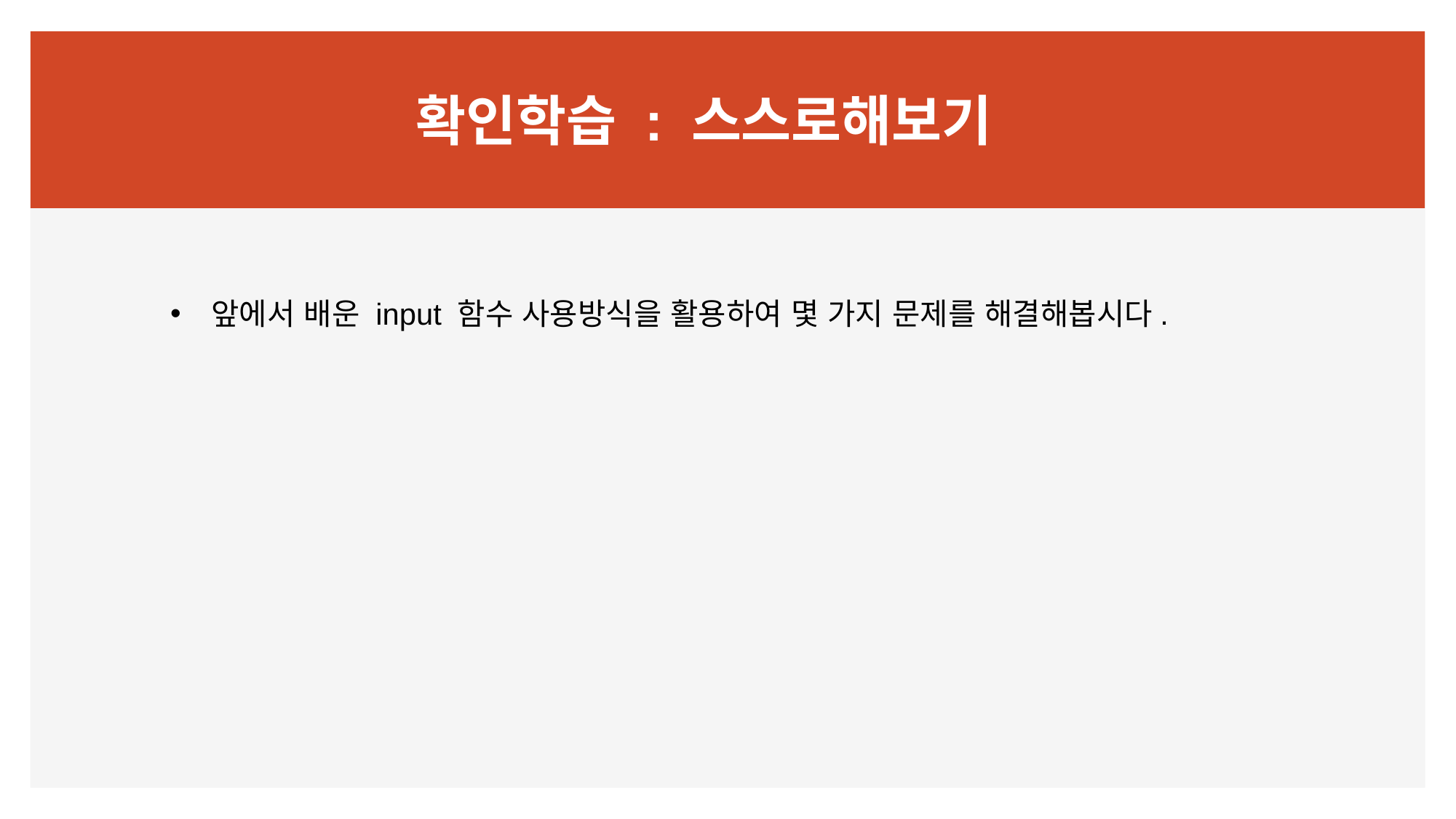

# 확인학습 : 스스로해보기
앞에서 배운 input 함수 사용방식을 활용하여 몇 가지 문제를 해결해봅시다.